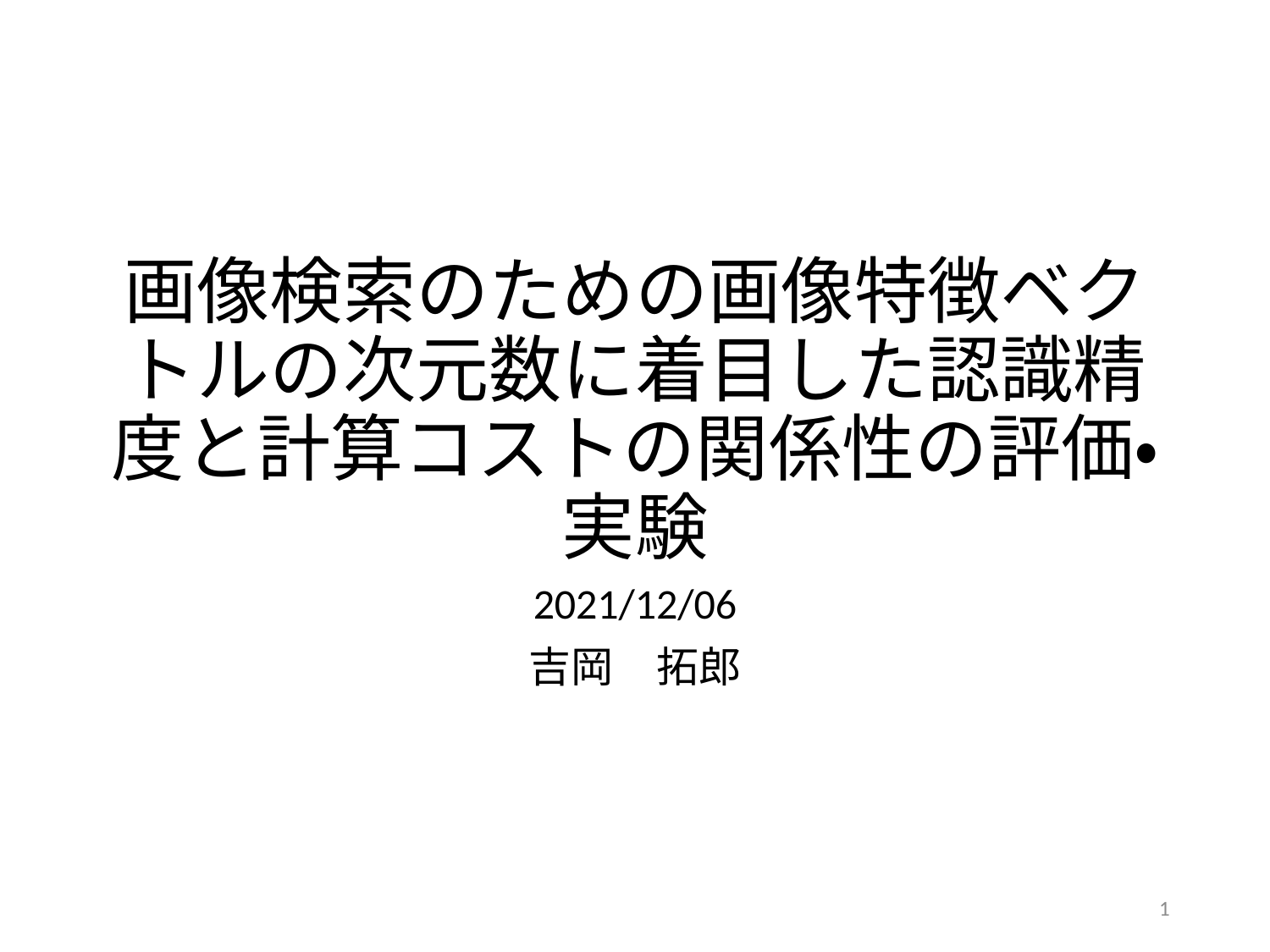

# 画像検索のための画像特徴ベクトルの次元数に着目した認識精度と計算コストの関係性の評価・実験
2021/12/06
吉岡　拓郎

1